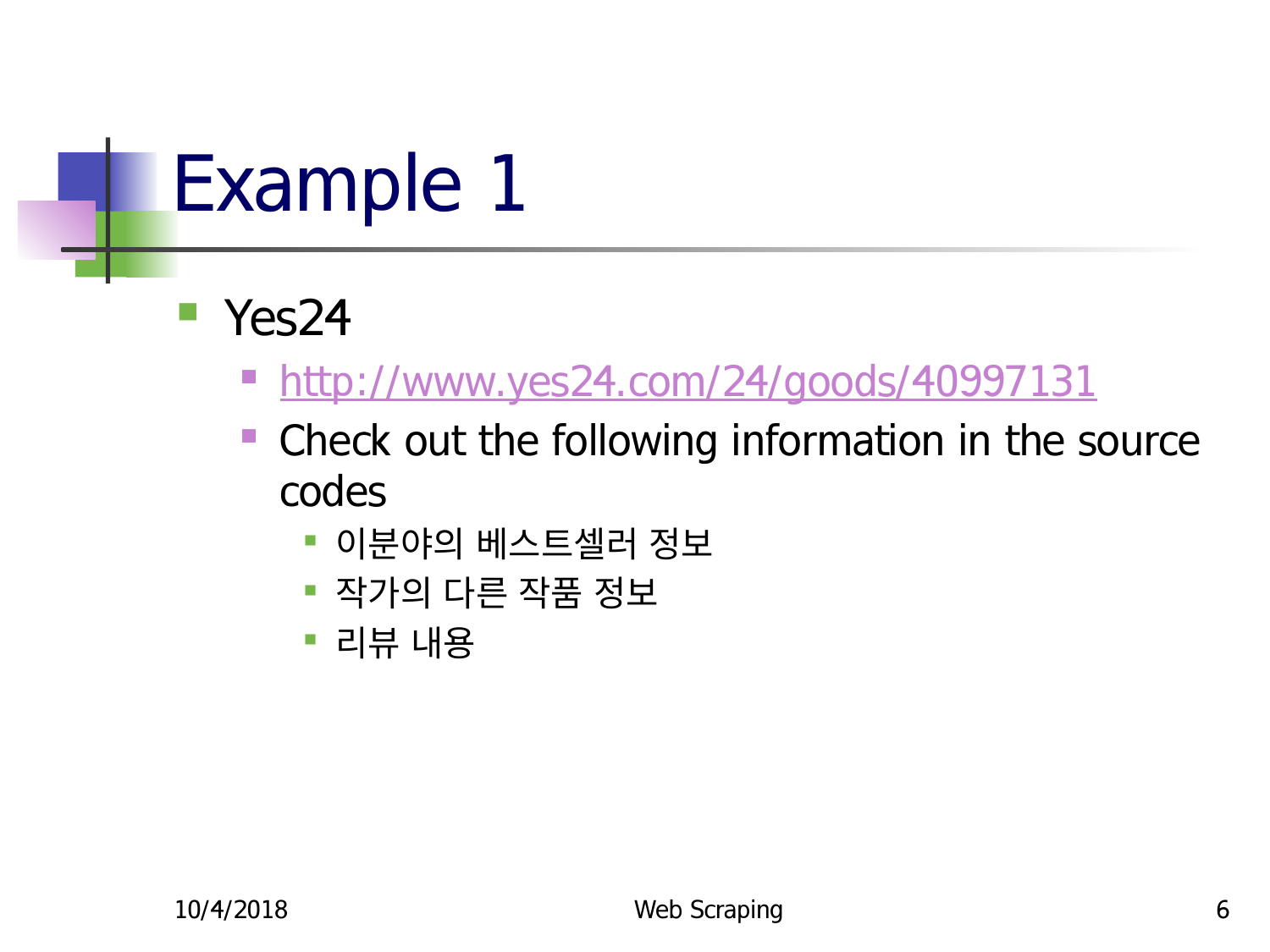

# Example 1
Yes24
http://www.yes24.com/24/goods/40997131
Check out the following information in the source codes
이분야의 베스트셀러 정보
작가의 다른 작품 정보
리뷰 내용

10/4/2018
Web Scraping
6